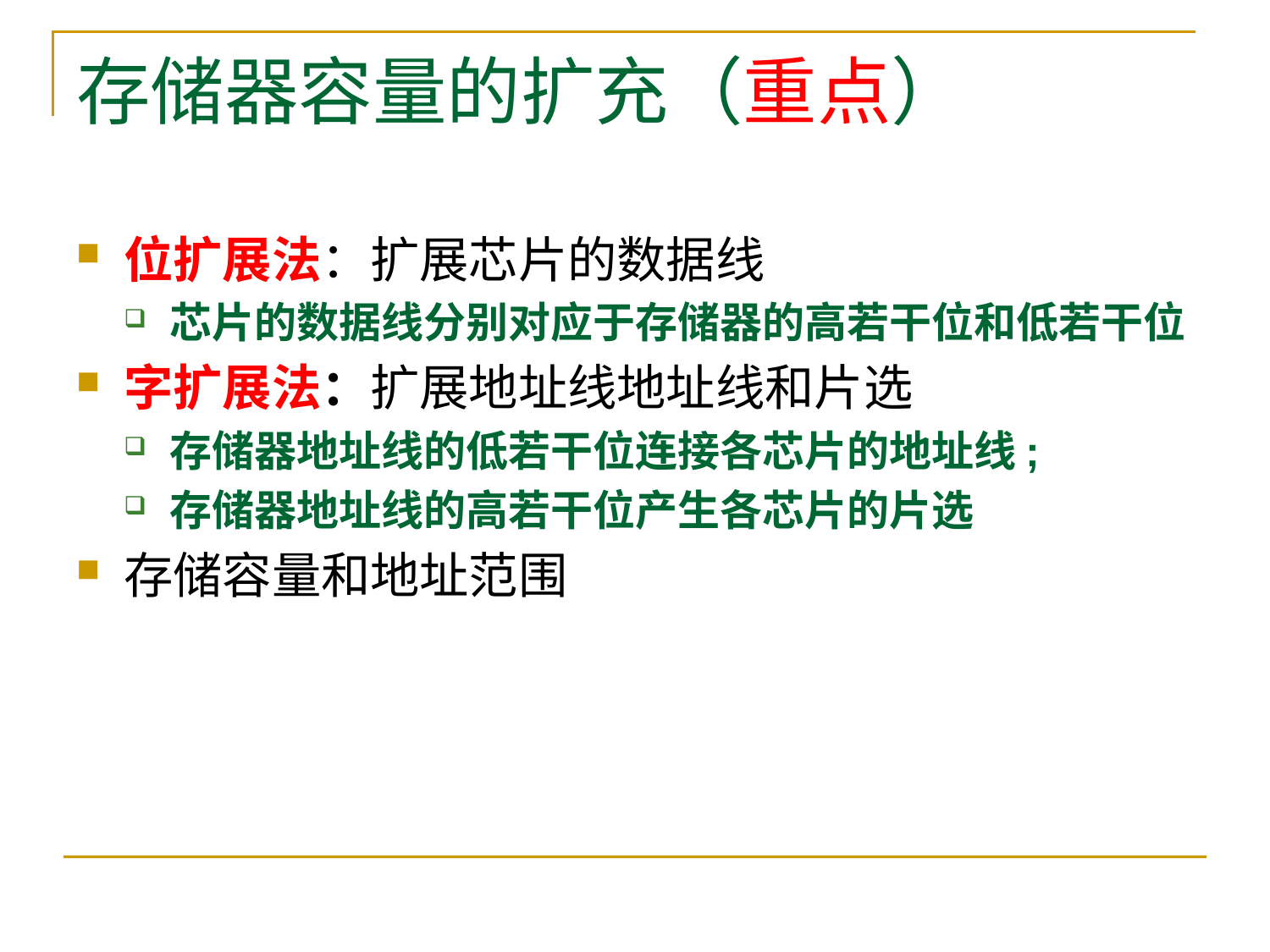

# 存储器容量的扩充（重点）
位扩展法：扩展芯片的数据线
芯片的数据线分别对应于存储器的高若干位和低若干位
字扩展法：扩展地址线地址线和片选
存储器地址线的低若干位连接各芯片的地址线;
存储器地址线的高若干位产生各芯片的片选
存储容量和地址范围
15